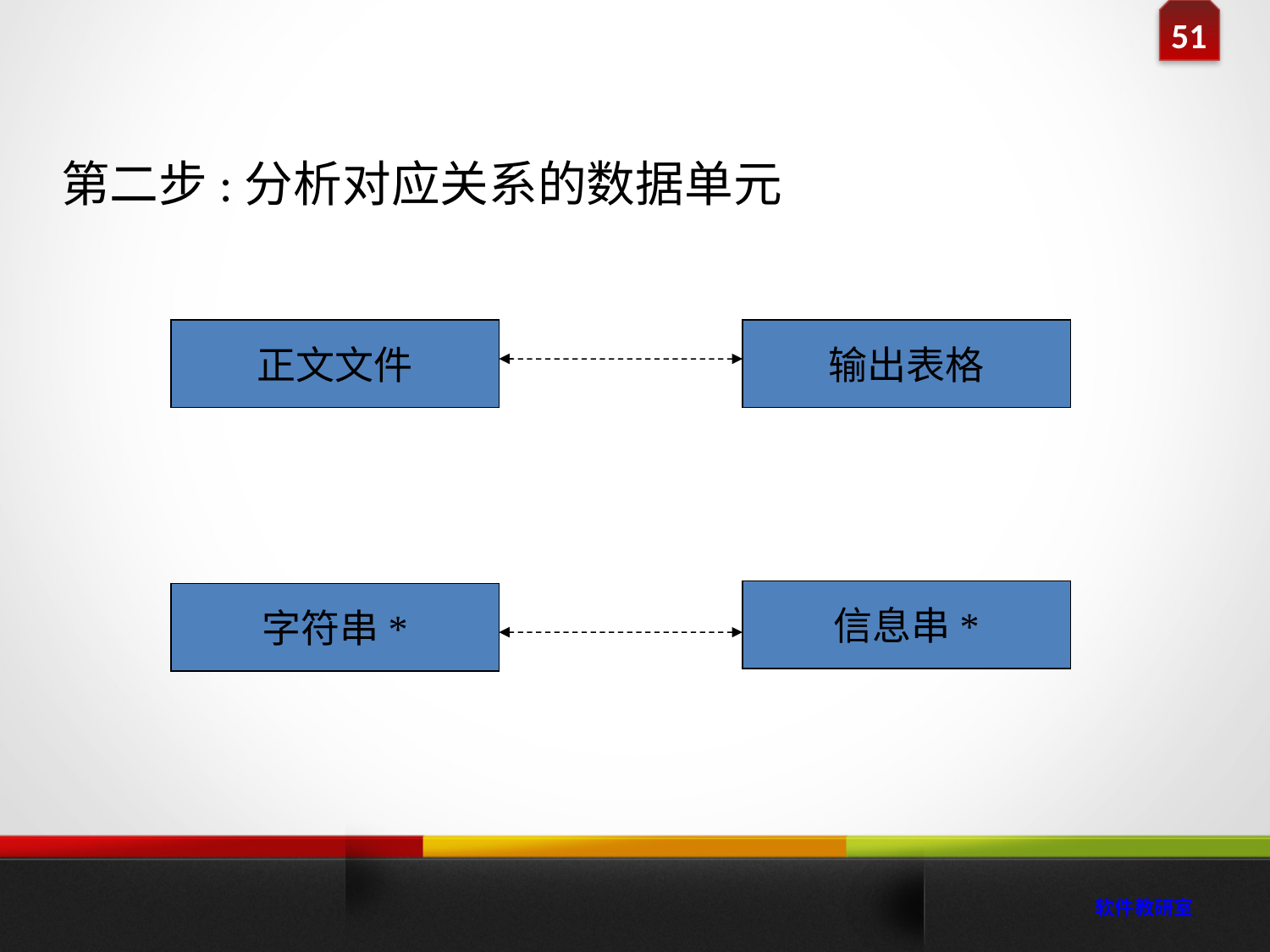

软件教研室
第二步:分析对应关系的数据单元
正文文件
输出表格

信息串*
字符串*